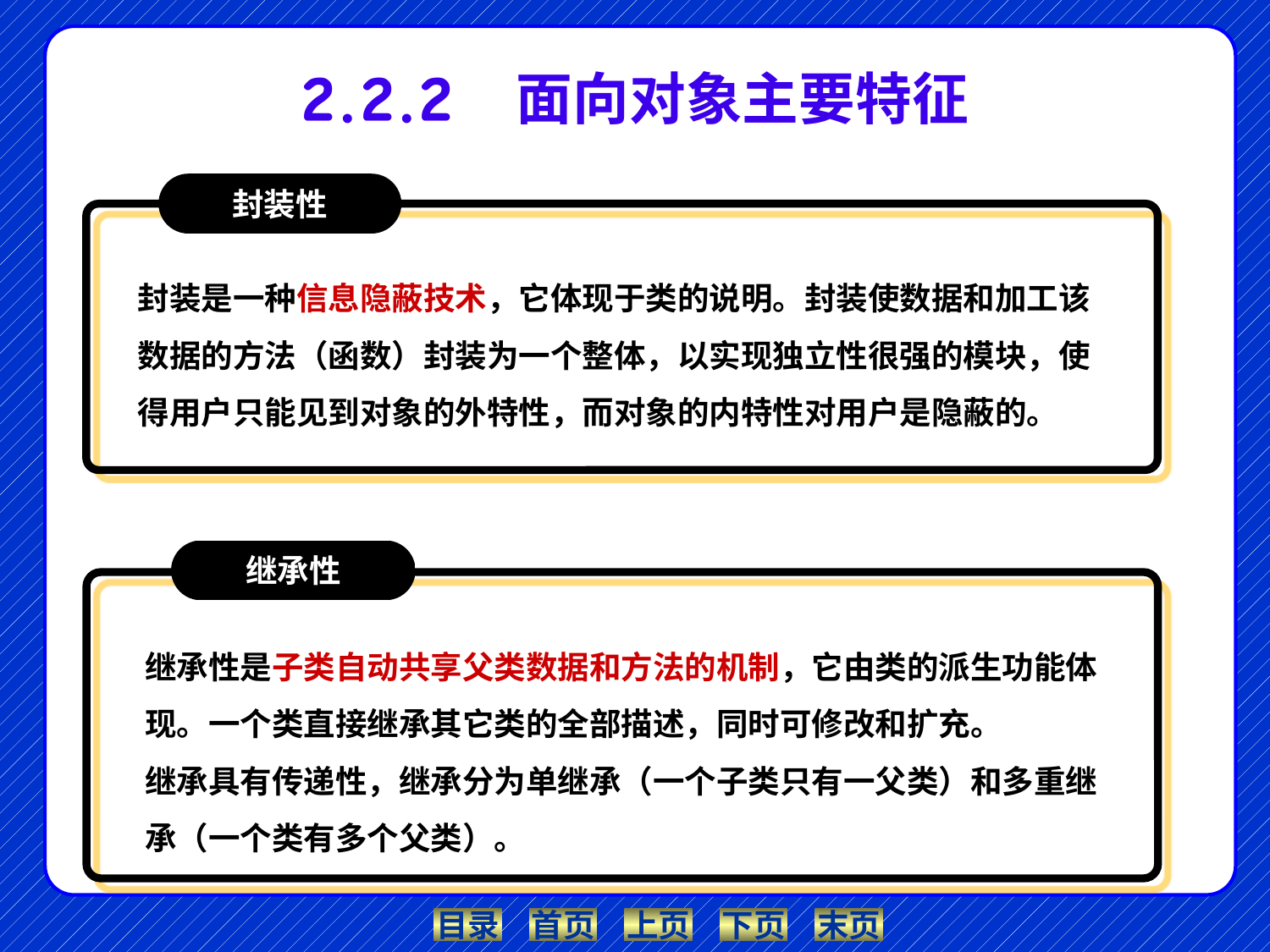

# 2.2.2  面向对象主要特征
封装性

封装是一种信息隐蔽技术，它体现于类的说明。封装使数据和加工该数据的方法（函数）封装为一个整体，以实现独立性很强的模块，使得用户只能见到对象的外特性，而对象的内特性对用户是隐蔽的。
继承性

继承性是子类自动共享父类数据和方法的机制，它由类的派生功能体现。一个类直接继承其它类的全部描述，同时可修改和扩充。
继承具有传递性，继承分为单继承（一个子类只有一父类）和多重继承（一个类有多个父类）。